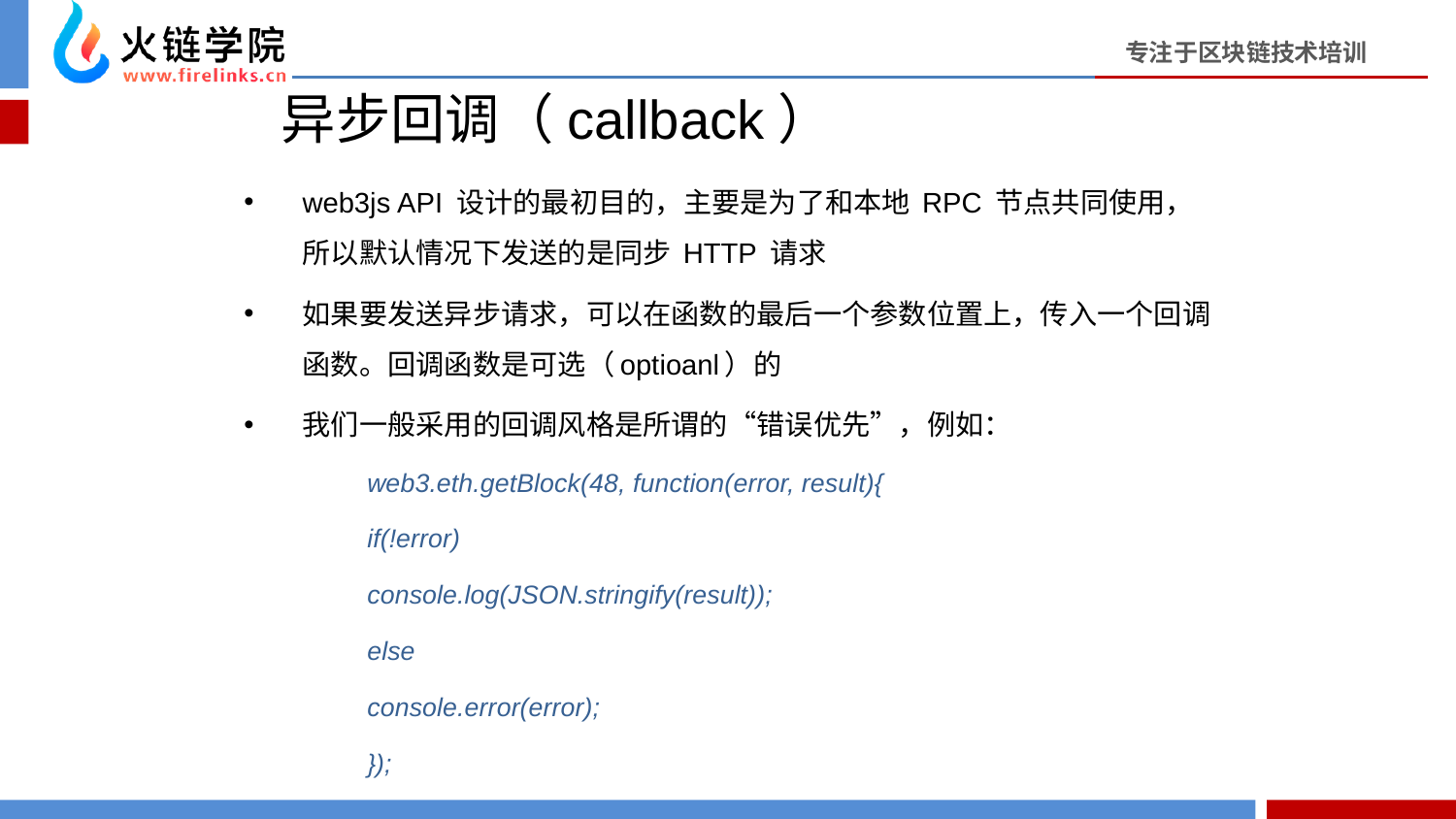

# 异步回调（callback）
web3js API 设计的最初目的，主要是为了和本地 RPC 节点共同使用，所以默认情况下发送的是同步 HTTP 请求
如果要发送异步请求，可以在函数的最后一个参数位置上，传入一个回调函数。回调函数是可选（optioanl）的
我们一般采用的回调风格是所谓的“错误优先”，例如：
web3.eth.getBlock(48, function(error, result){
	if(!error)
		console.log(JSON.stringify(result));
	else
		console.error(error);
});